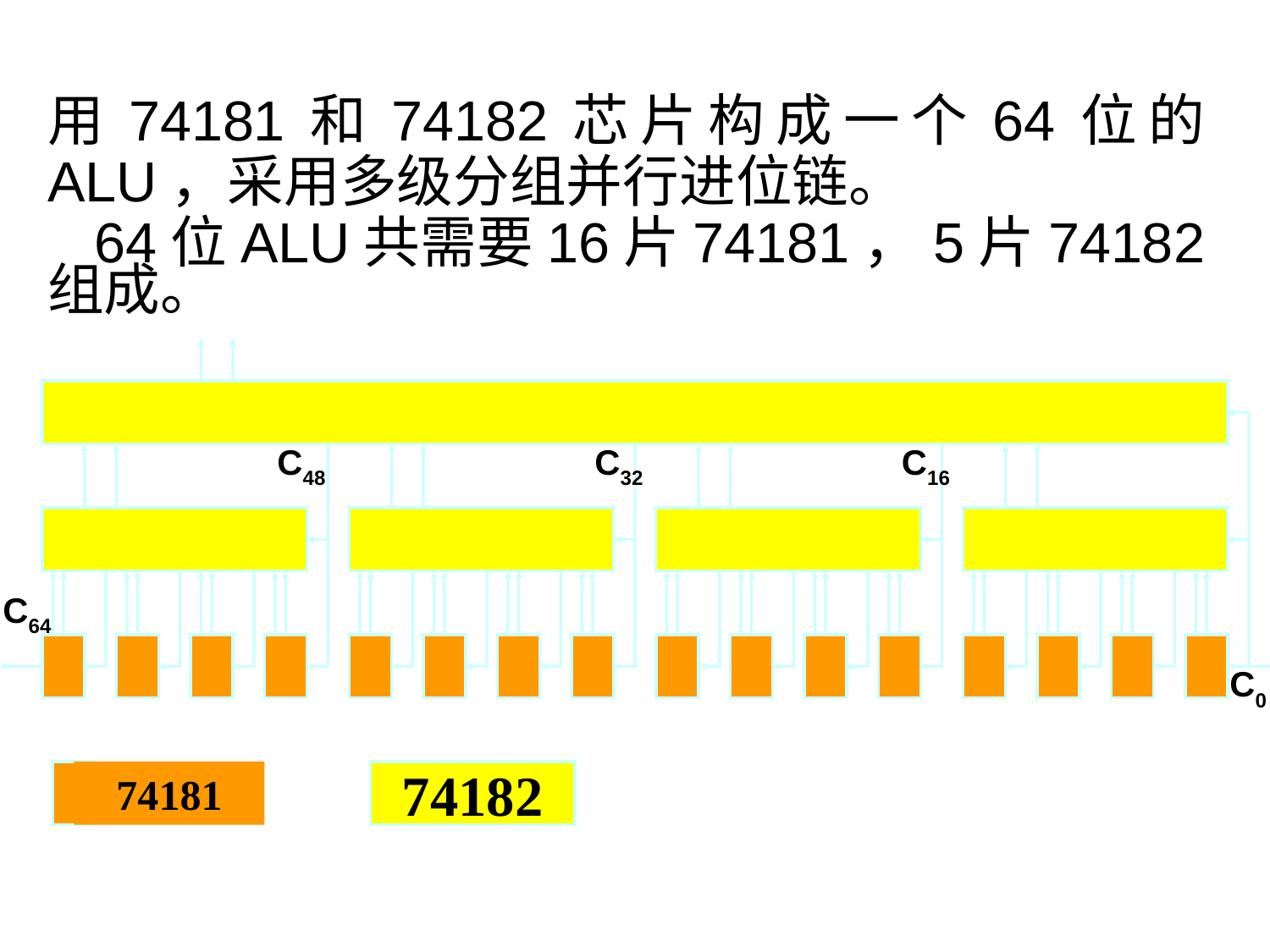

用74181和74182芯片构成一个64位的ALU，采用多级分组并行进位链。
   64位ALU共需要16片74181，5片74182组成。

C48
C32
C16

C64

C0

74181
74182